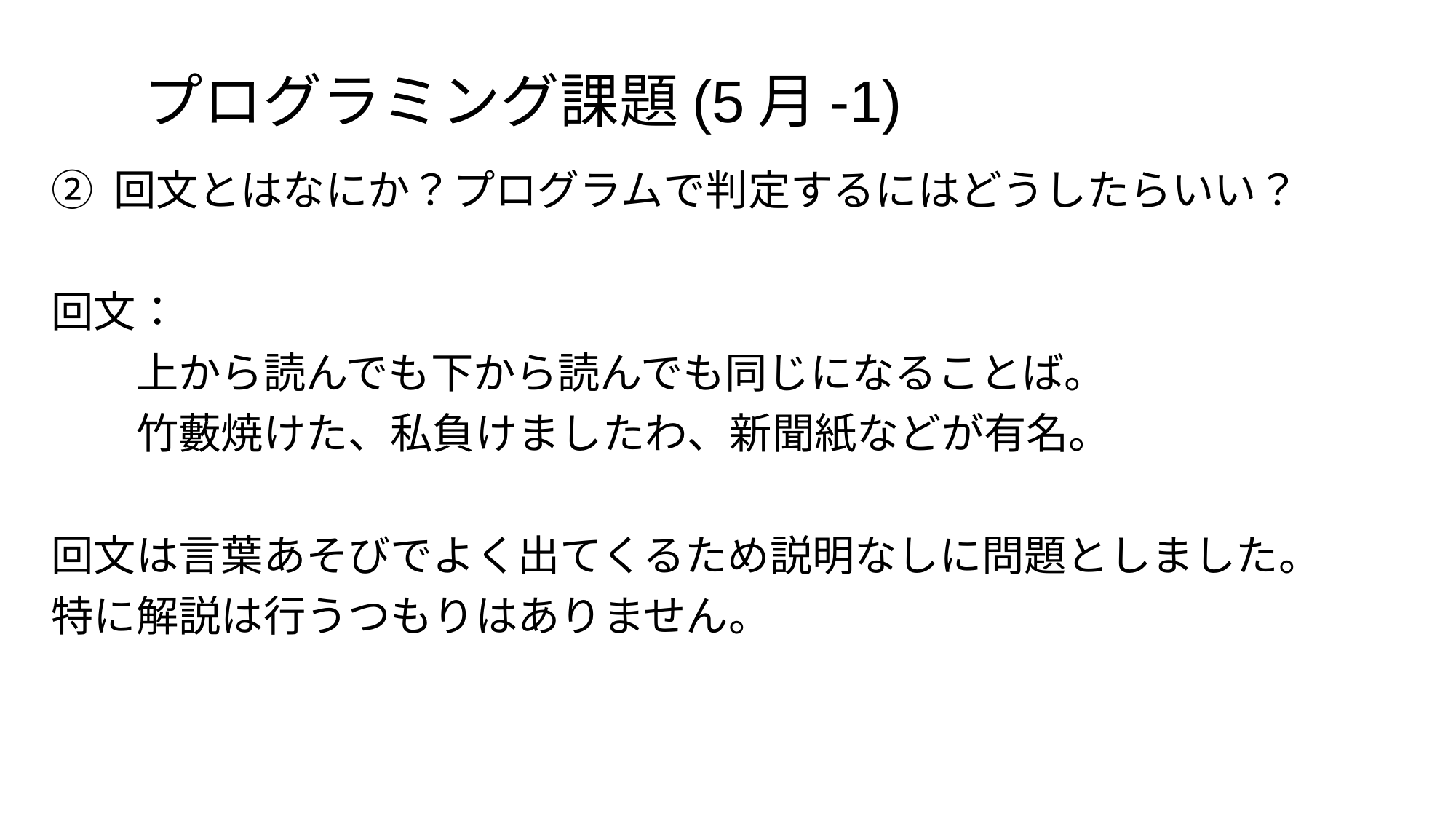

# プログラミング課題(5月-1)
② 回文とはなにか？プログラムで判定するにはどうしたらいい？

回文：
　　上から読んでも下から読んでも同じになることば。
　　竹藪焼けた、私負けましたわ、新聞紙などが有名。

回文は言葉あそびでよく出てくるため説明なしに問題としました。
特に解説は行うつもりはありません。